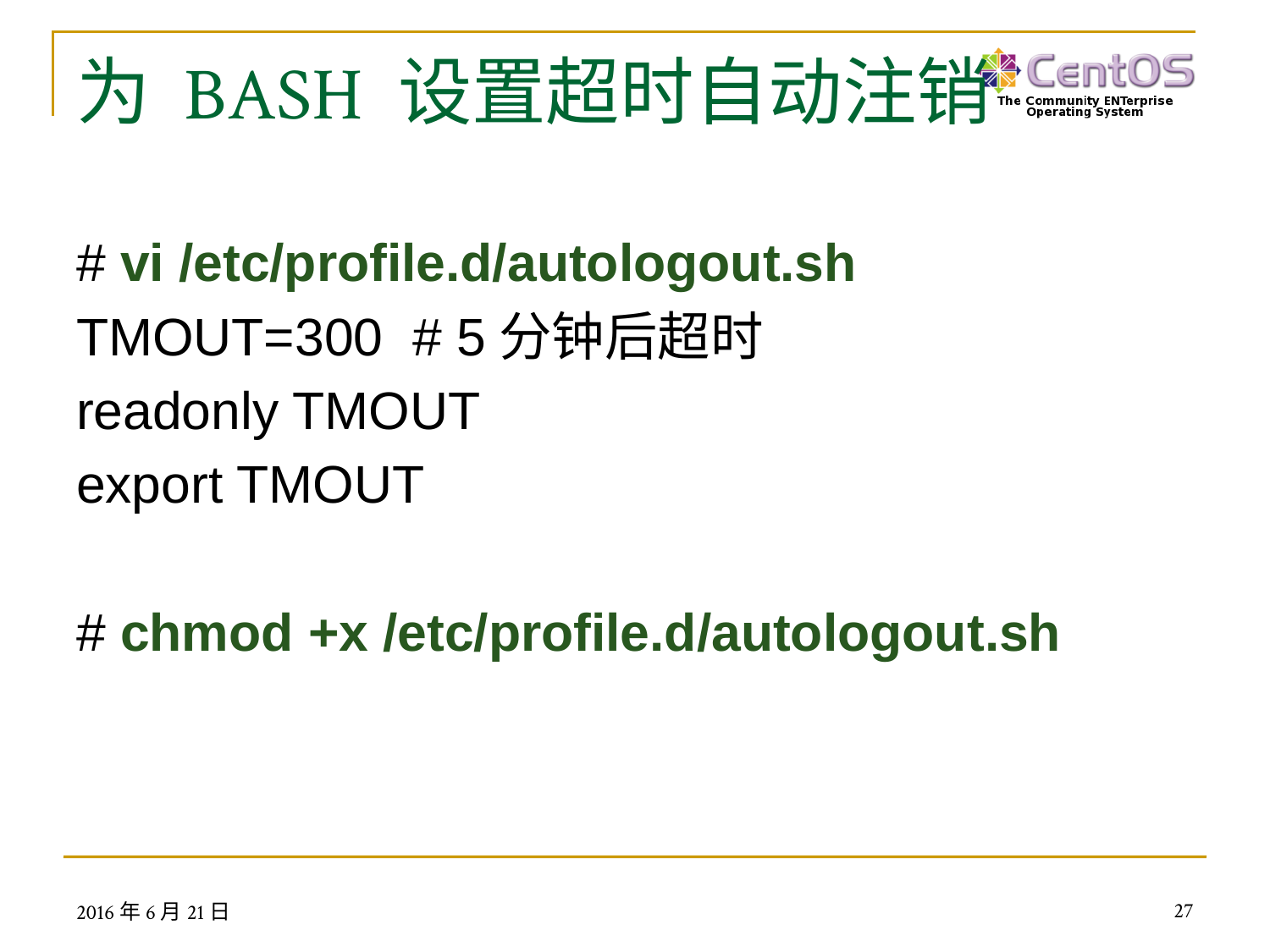

# 为 BASH 设置超时自动注销
# vi /etc/profile.d/autologout.sh
TMOUT=300  # 5分钟后超时
readonly TMOUT
export TMOUT

# chmod +x /etc/profile.d/autologout.sh
2016年6月21日
27